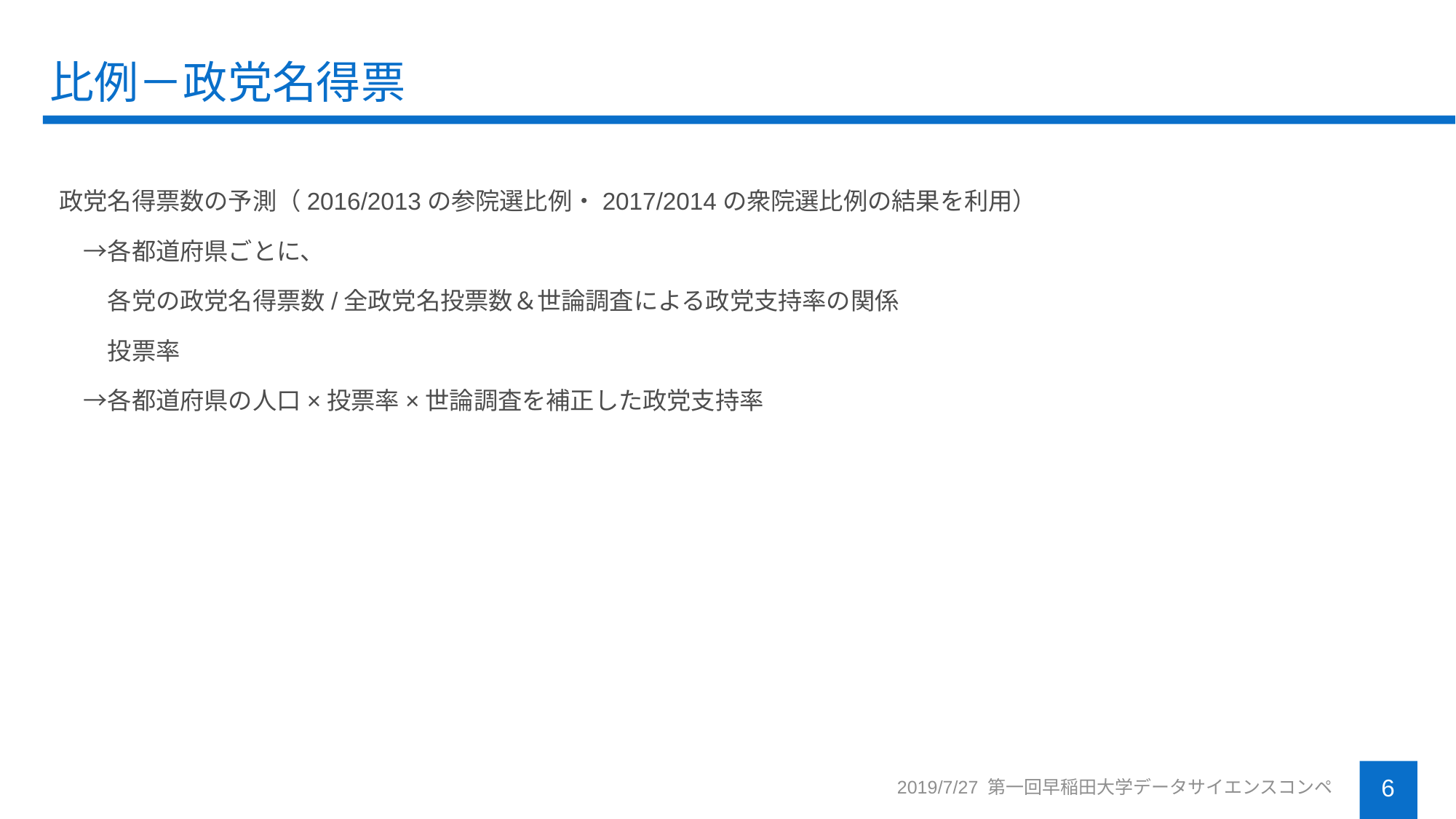

# 比例－政党名得票
　　政党名得票数の予測（2016/2013の参院選比例・2017/2014の衆院選比例の結果を利用）
　　　→各都道府県ごとに、
　　　　各党の政党名得票数/全政党名投票数＆世論調査による政党支持率の関係
　　　　投票率
　　　→各都道府県の人口×投票率×世論調査を補正した政党支持率
2019/7/27 第一回早稲田大学データサイエンスコンペ
6